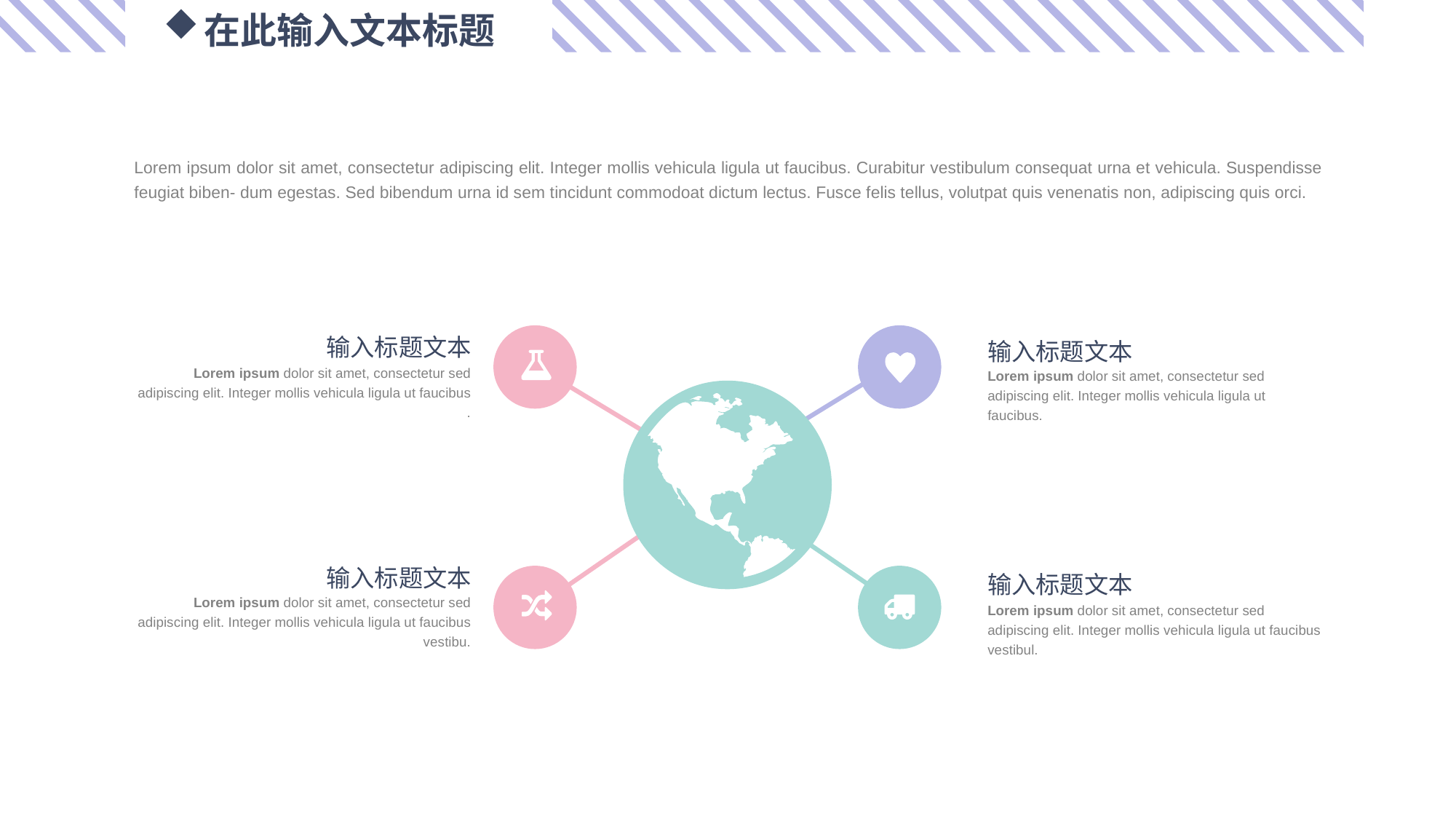

在此输入文本标题
Lorem ipsum dolor sit amet, consectetur adipiscing elit. Integer mollis vehicula ligula ut faucibus. Curabitur vestibulum consequat urna et vehicula. Suspendisse feugiat biben- dum egestas. Sed bibendum urna id sem tincidunt commodoat dictum lectus. Fusce felis tellus, volutpat quis venenatis non, adipiscing quis orci.

输入标题文本
输入标题文本
Lorem ipsum dolor sit amet, consectetur sed adipiscing elit. Integer mollis vehicula ligula ut faucibus .
Lorem ipsum dolor sit amet, consectetur sed adipiscing elit. Integer mollis vehicula ligula ut faucibus.

输入标题文本
输入标题文本
Lorem ipsum dolor sit amet, consectetur sed adipiscing elit. Integer mollis vehicula ligula ut faucibus vestibu.
Lorem ipsum dolor sit amet, consectetur sed adipiscing elit. Integer mollis vehicula ligula ut faucibus vestibul.